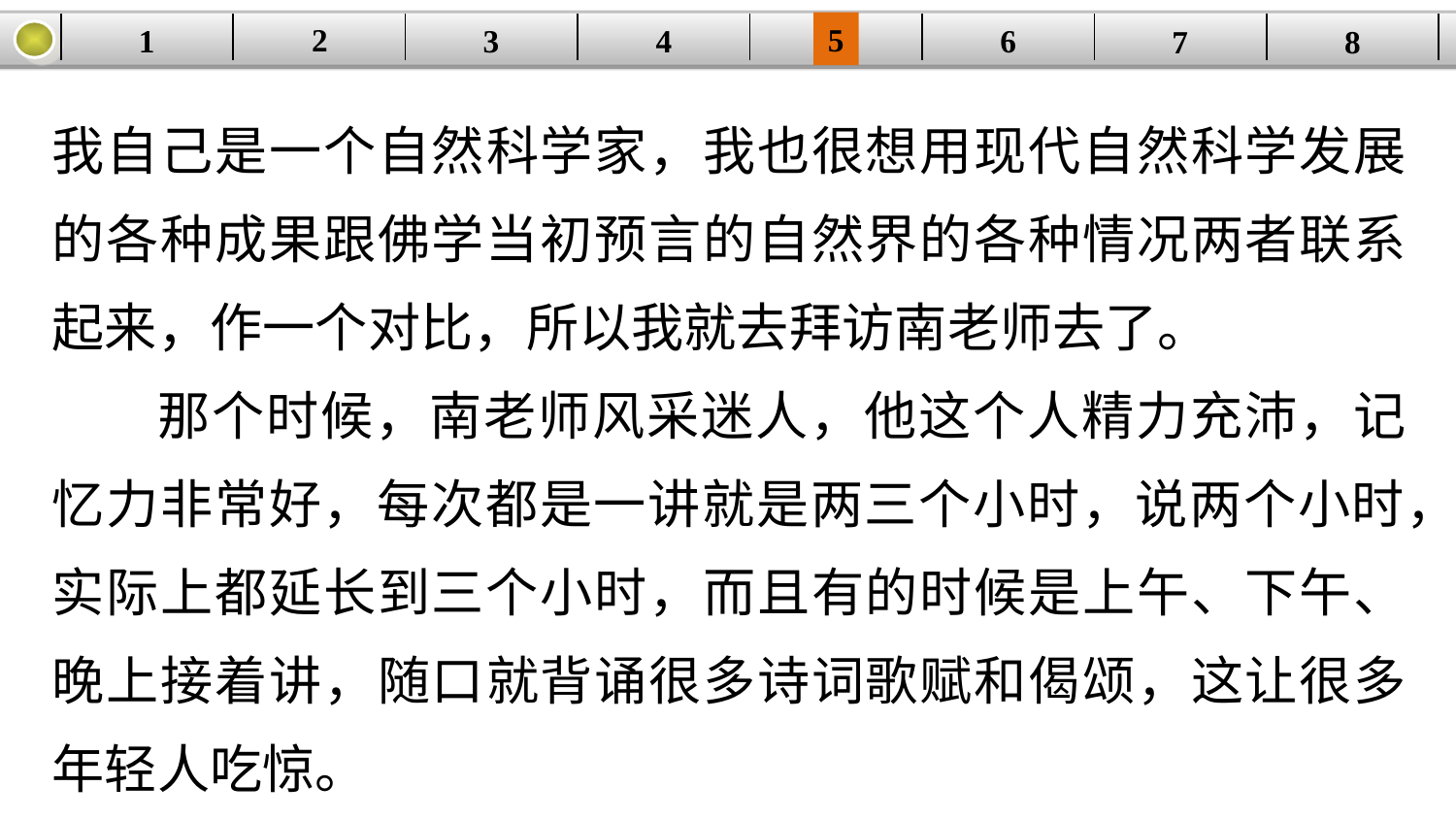

5
2
1
4
6
|  |  |  |  |  |  |  |  |
| --- | --- | --- | --- | --- | --- | --- | --- |
3
8
7

我自己是一个自然科学家，我也很想用现代自然科学发展的各种成果跟佛学当初预言的自然界的各种情况两者联系起来，作一个对比，所以我就去拜访南老师去了。
那个时候，南老师风采迷人，他这个人精力充沛，记忆力非常好，每次都是一讲就是两三个小时，说两个小时，实际上都延长到三个小时，而且有的时候是上午、下午、晚上接着讲，随口就背诵很多诗词歌赋和偈颂，这让很多年轻人吃惊。